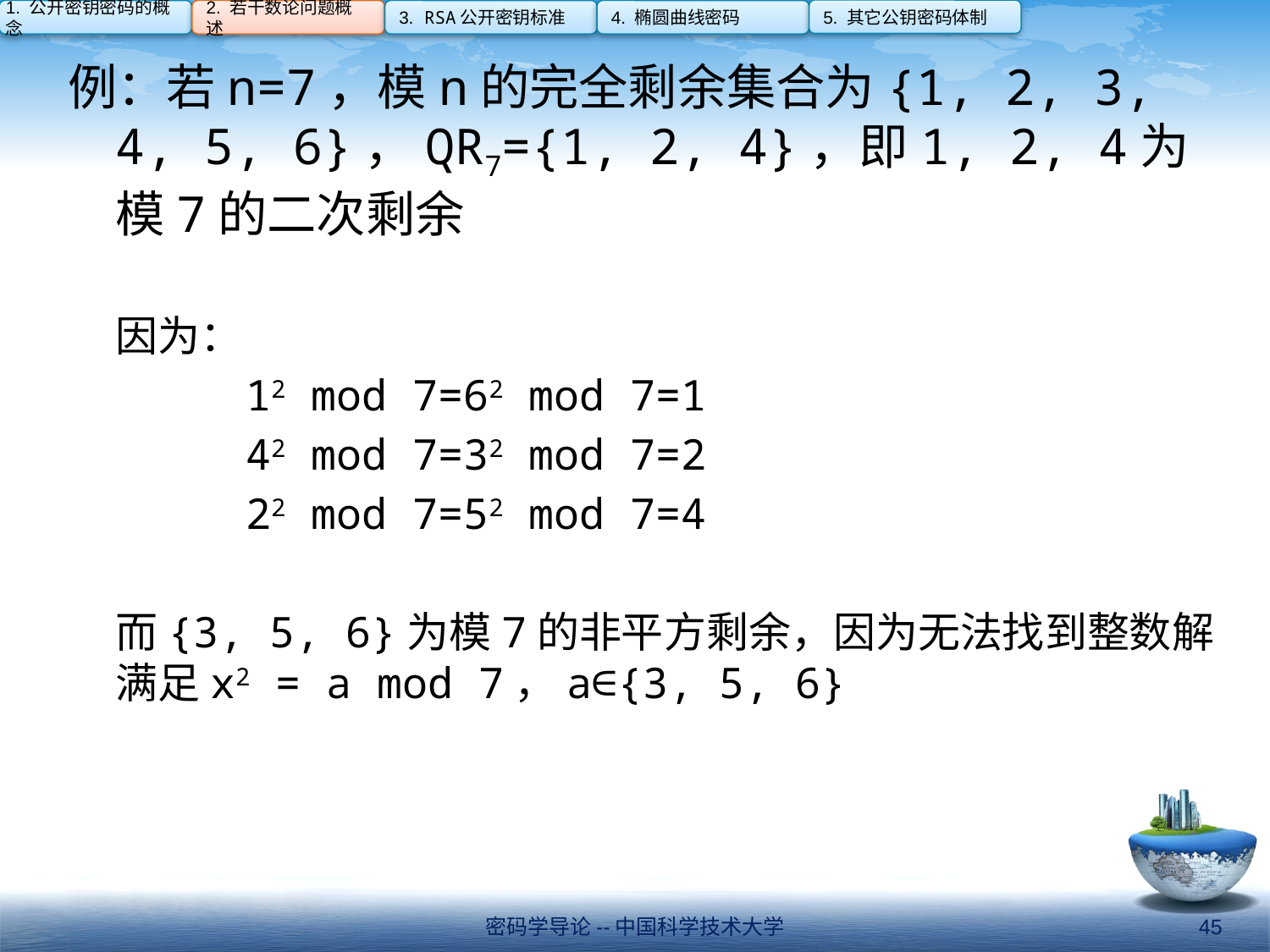

5. 其它公钥密码体制
1. 公开密钥密码的概念
2. 若干数论问题概述
3. RSA公开密钥标准
4. 椭圆曲线密码
例：若n=7，模n的完全剩余集合为{1, 2, 3, 4, 5, 6}，QR7={1, 2, 4}，即1, 2, 4为模7的二次剩余

	因为：
       12 mod 7=62 mod 7=1
       42 mod 7=32 mod 7=2
       22 mod 7=52 mod 7=4

	而{3, 5, 6}为模7的非平方剩余，因为无法找到整数解满足x2 = a mod 7，a∈{3, 5, 6}

密码学导论--中国科学技术大学
45